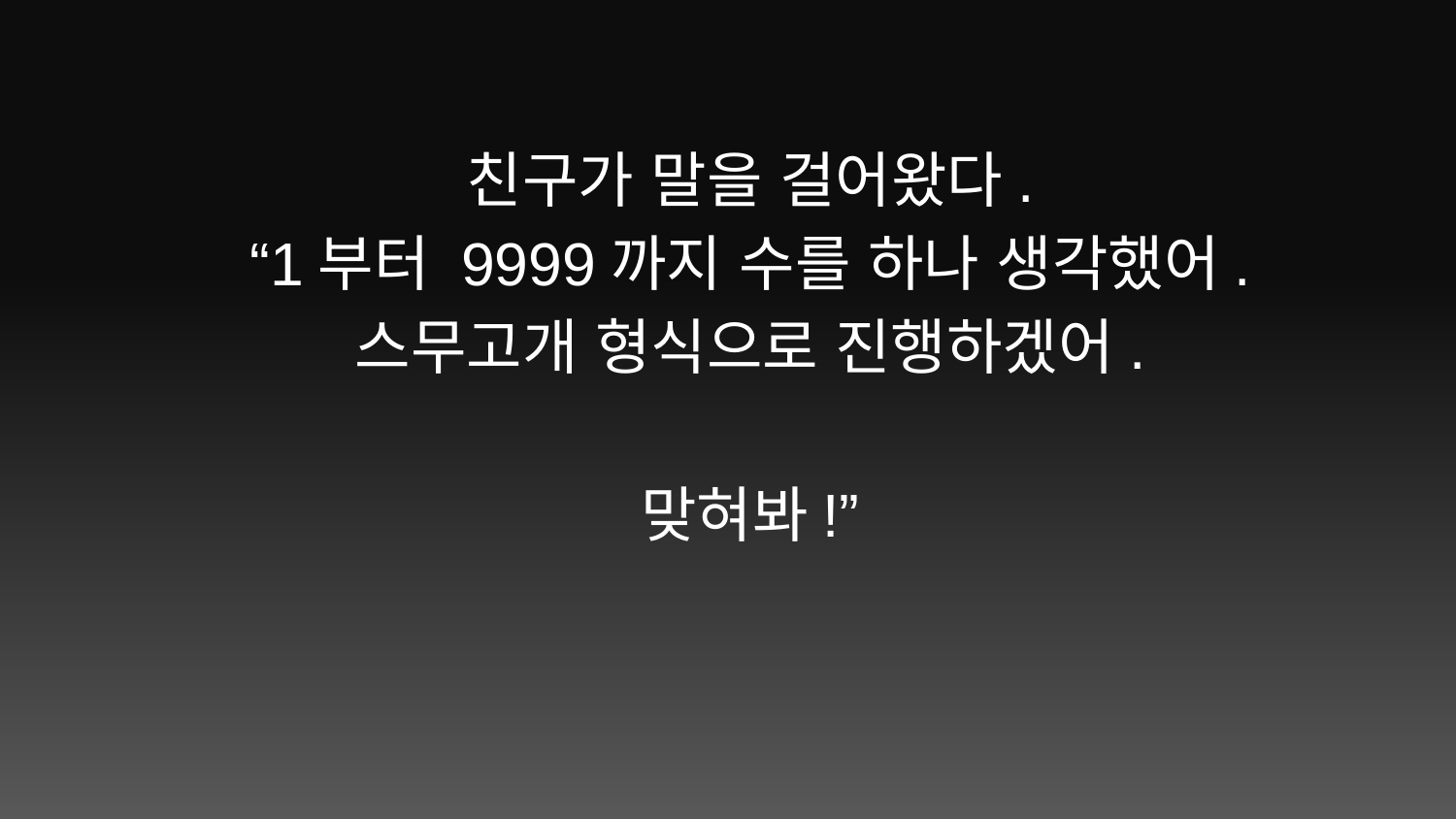

친구가 말을 걸어왔다.
“1부터 9999까지 수를 하나 생각했어.
스무고개 형식으로 진행하겠어.

맞혀봐!”